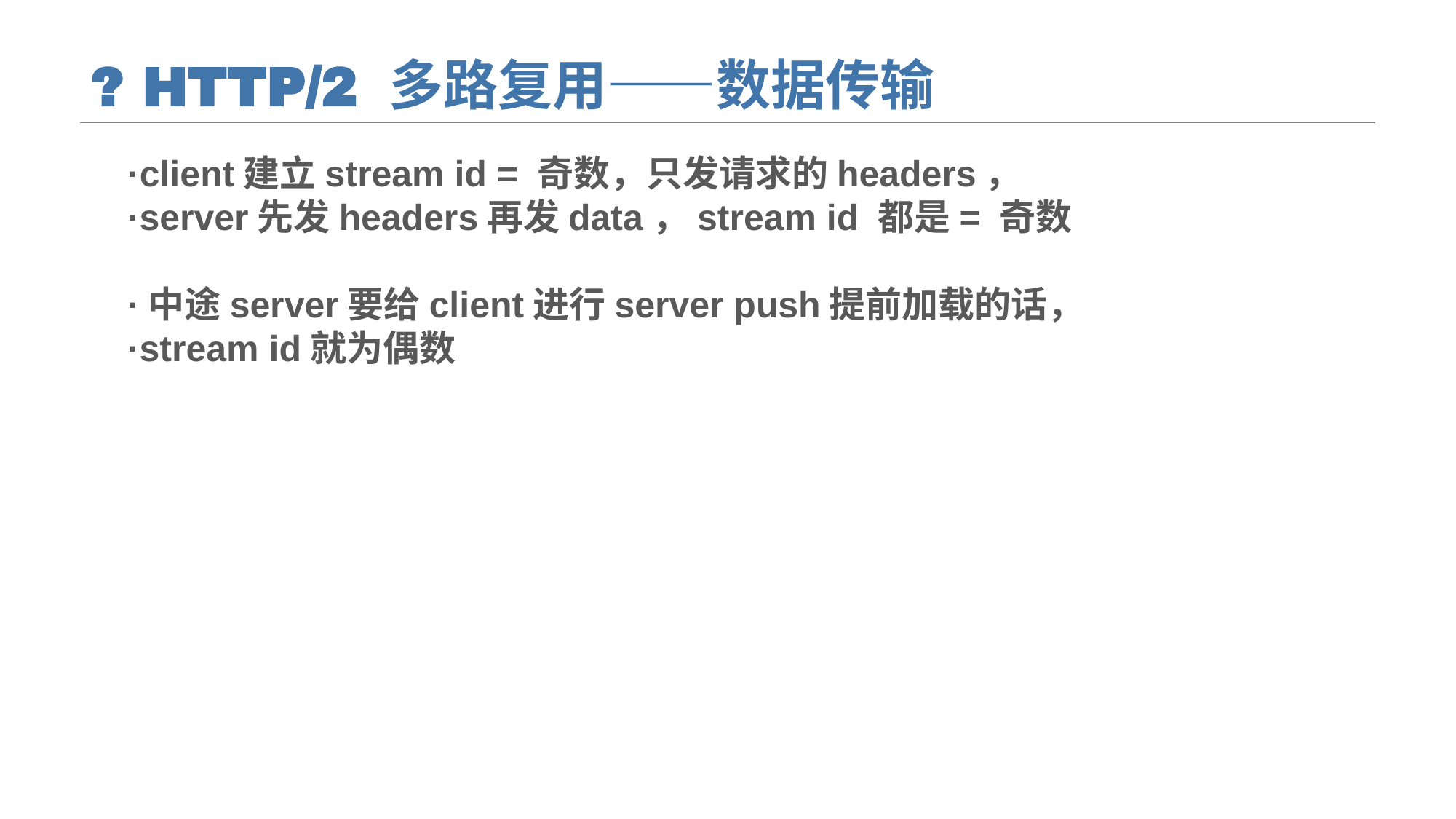

# ? HTTP/2 多路复用——数据传输
·client建立stream id = 奇数，只发请求的headers，
·server先发headers再发data，stream id 都是= 奇数

·中途server要给client进行server push提前加载的话，
·stream id就为偶数
27